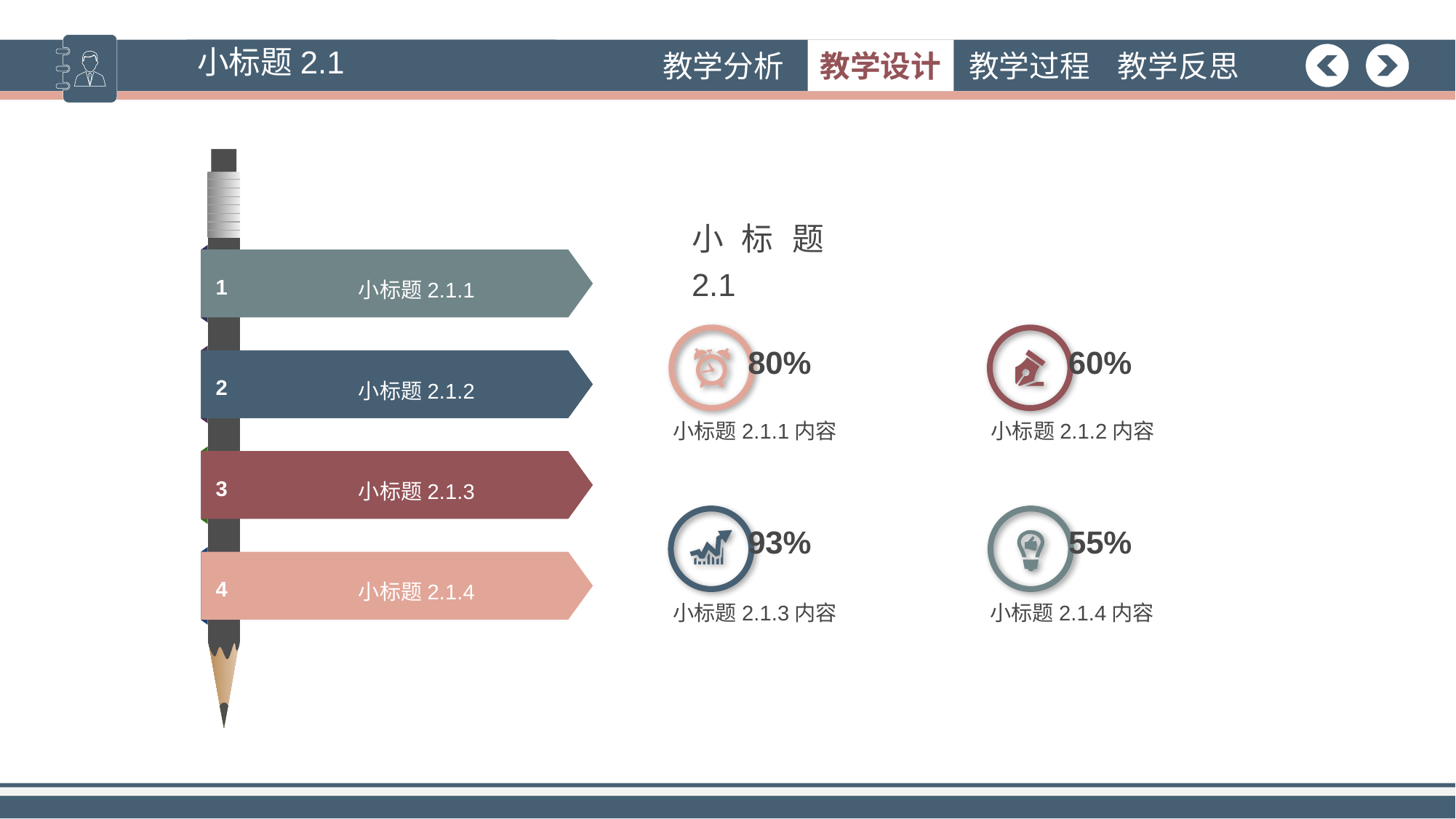

小标题2.1

1
小标题2.1.1

2
小标题2.1.2

3
小标题2.1.3

4
小标题2.1.4

小标题2.1

80%
60%

小标题2.1.1内容
小标题2.1.2内容

93%
55%

小标题2.1.3内容
小标题2.1.4内容